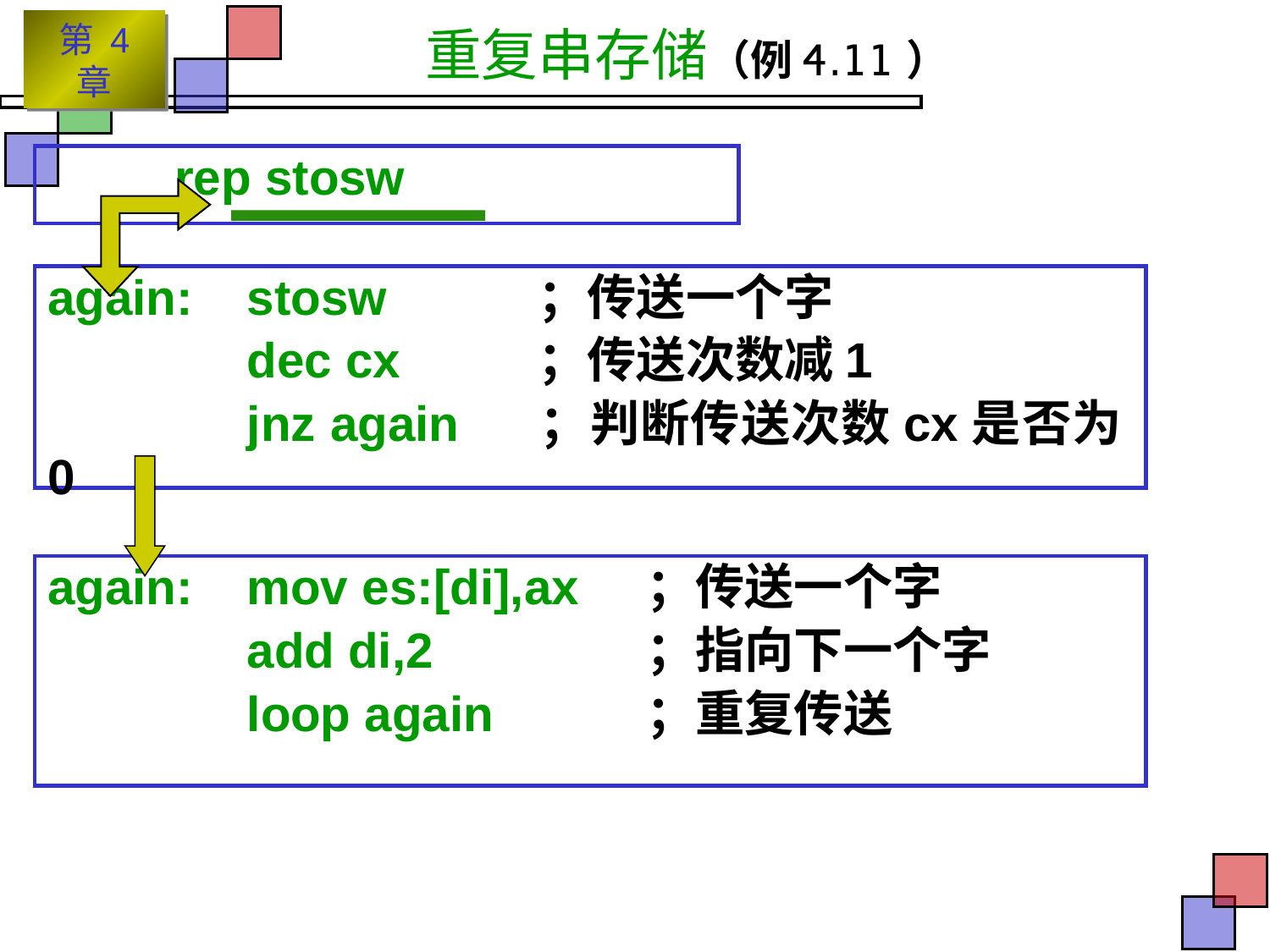

# 重复串存储（例4.11）
	rep stosw

again:	stosw	；传送一个字
	dec cx	；传送次数减1
	jnz again	；判断传送次数cx是否为0

again:	mov es:[di],ax	；传送一个字
	add di,2	；指向下一个字
	loop again	；重复传送